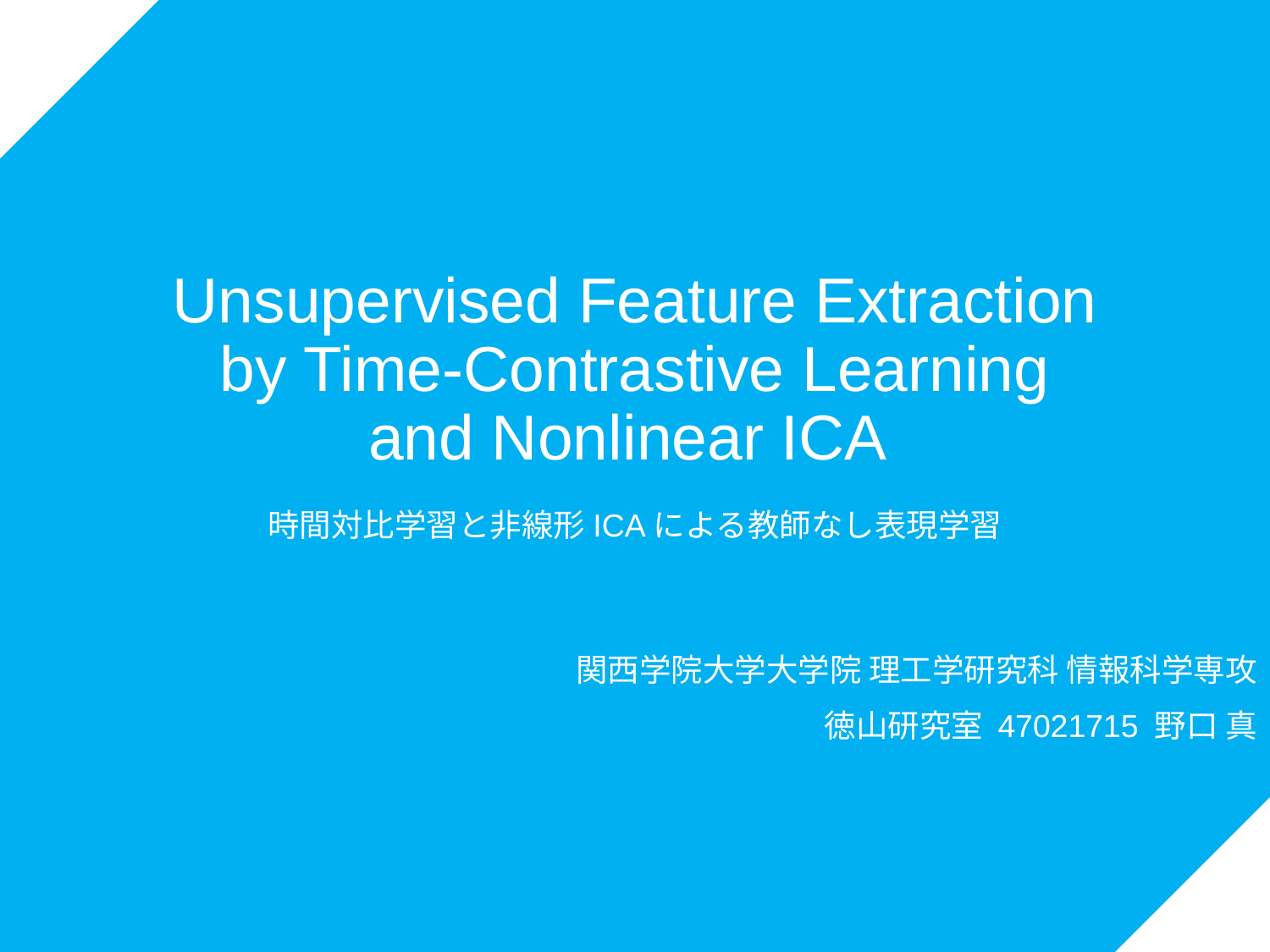

# Unsupervised Feature Extraction by Time-Contrastive Learning and Nonlinear ICA
時間対比学習と非線形ICAによる教師なし表現学習
関西学院大学大学院 理工学研究科 情報科学専攻
徳山研究室 47021715 野口 真